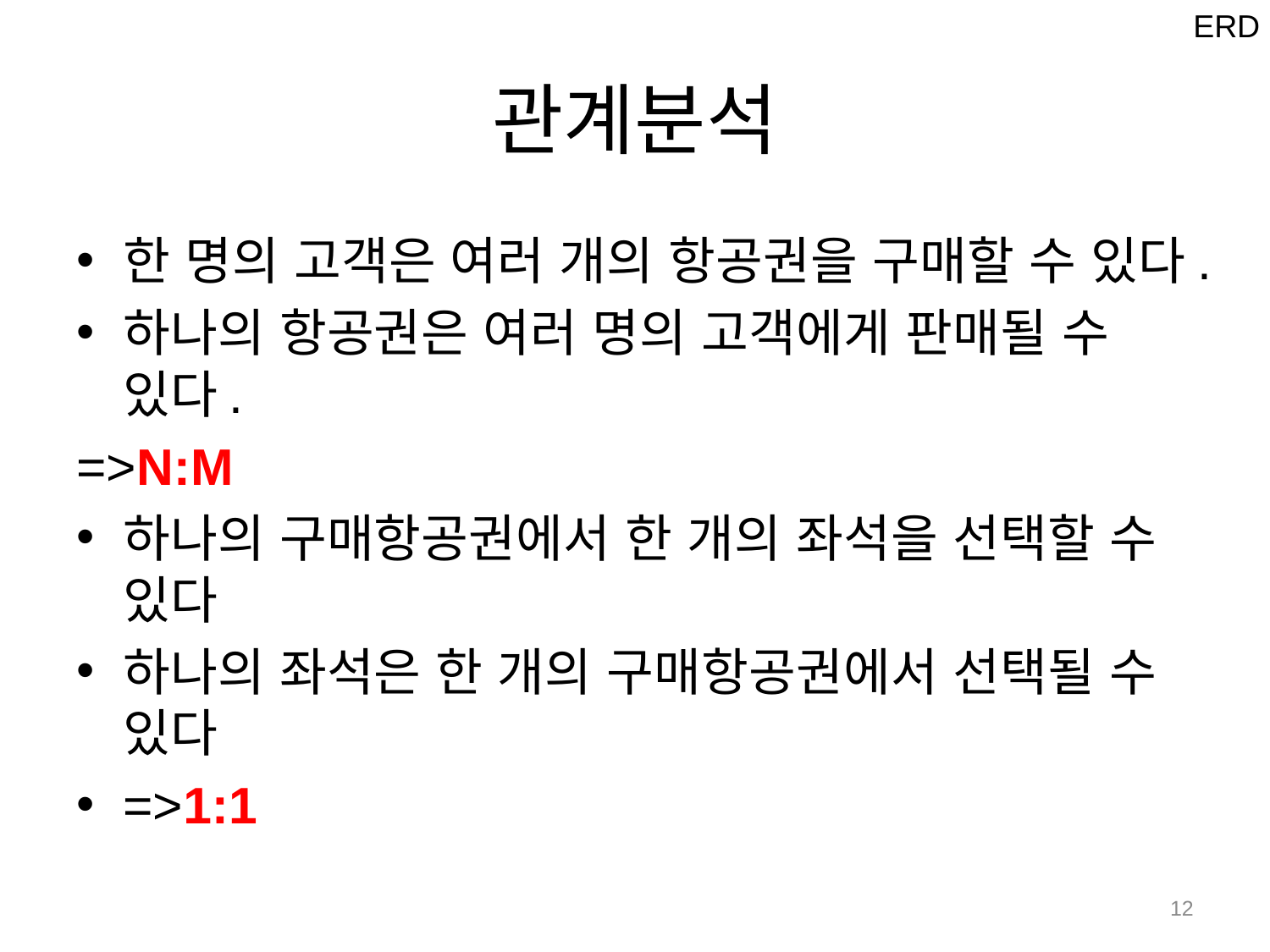

ERD
# 관계분석
한 명의 고객은 여러 개의 항공권을 구매할 수 있다.
하나의 항공권은 여러 명의 고객에게 판매될 수 있다.
=>N:M
하나의 구매항공권에서 한 개의 좌석을 선택할 수 있다
하나의 좌석은 한 개의 구매항공권에서 선택될 수 있다
=>1:1
12